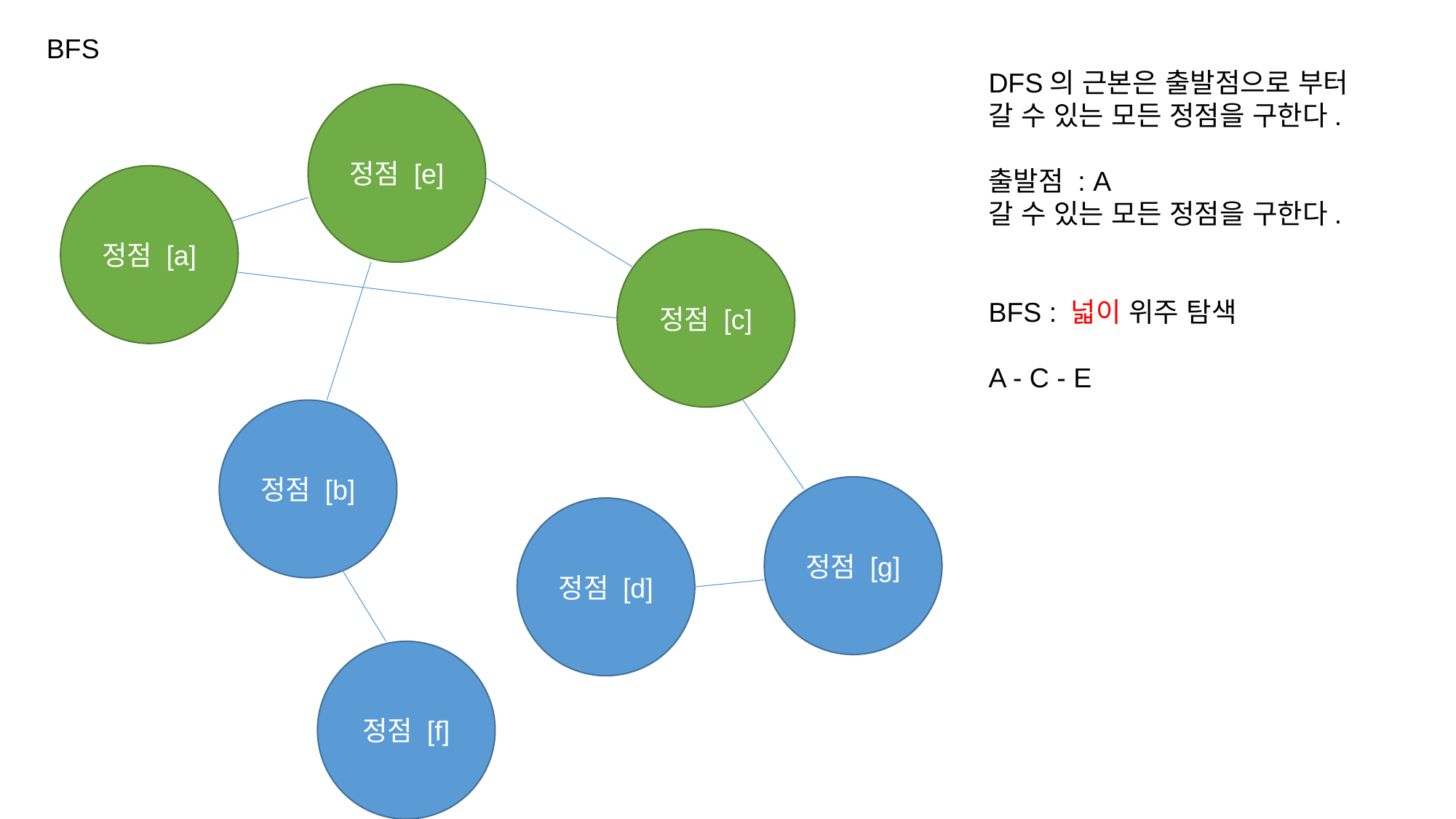

BFS
DFS의 근본은 출발점으로 부터
갈 수 있는 모든 정점을 구한다.

출발점 : A
갈 수 있는 모든 정점을 구한다.

BFS : 넓이 위주 탐색

A - C - E
정점 [e]
정점 [a]
정점 [c]
정점 [b]
정점 [g]
정점 [d]
정점 [f]